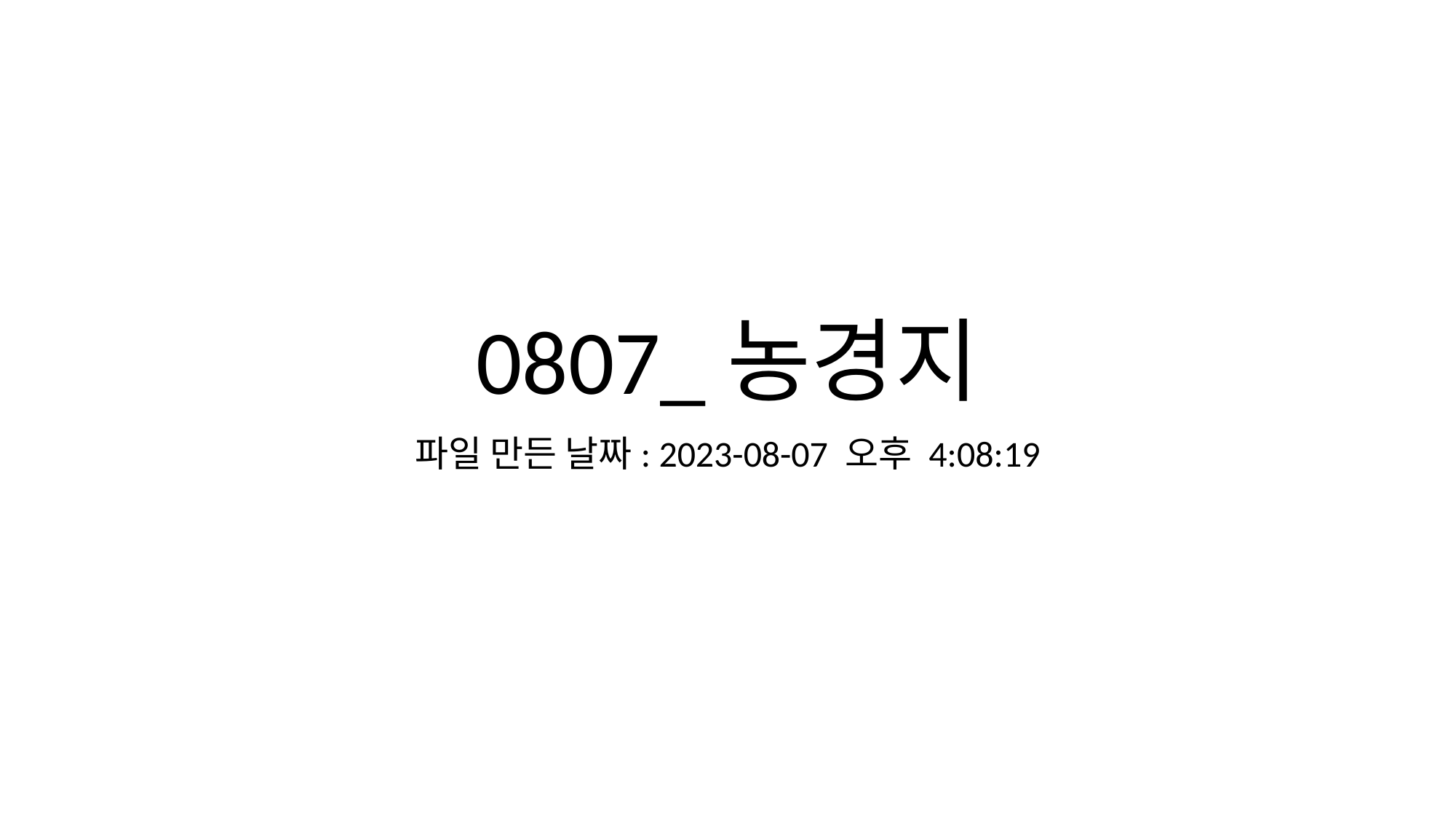

# 0807_농경지
파일 만든 날짜: 2023-08-07 오후 4:08:19